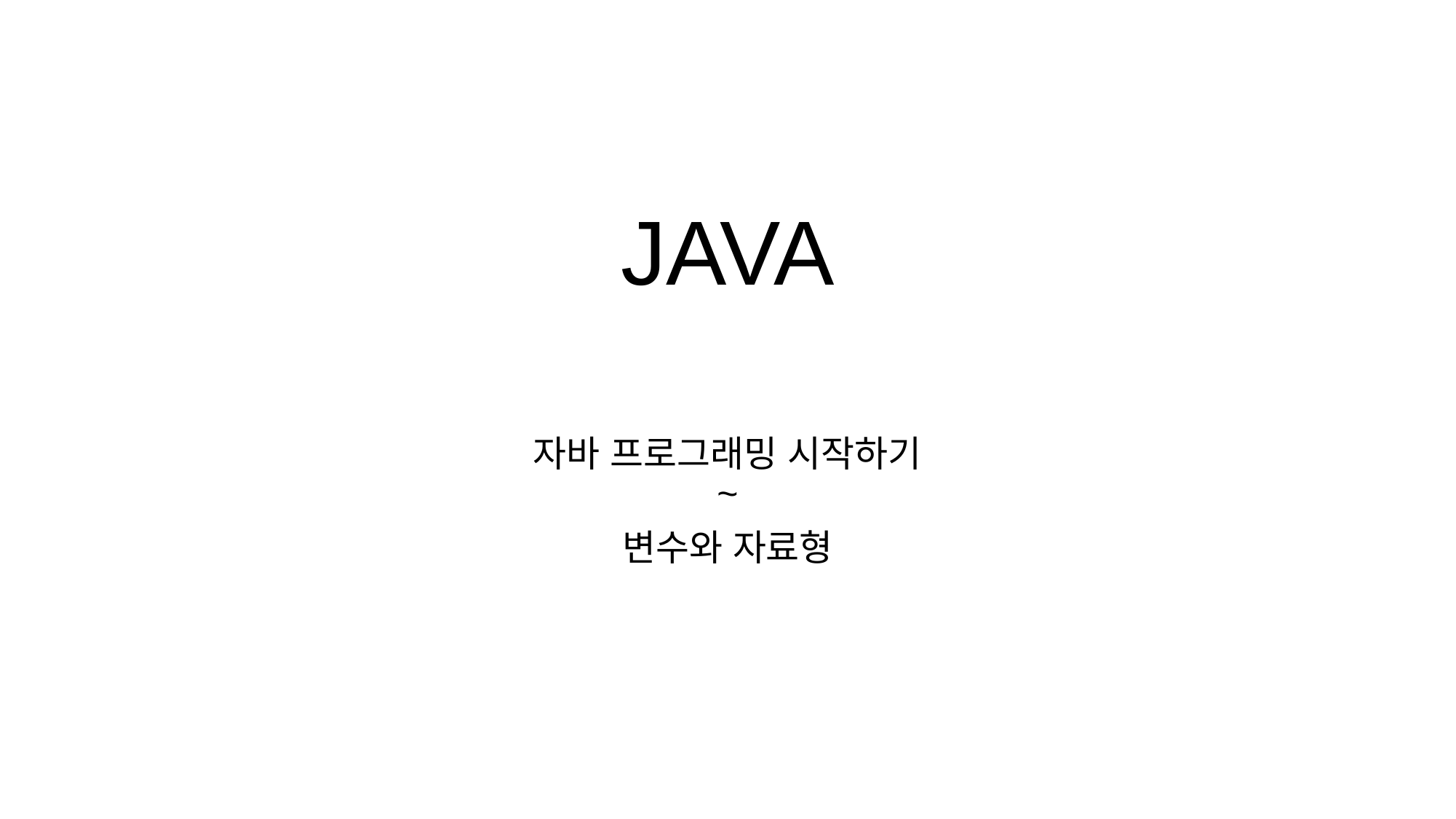

# JAVA
자바 프로그래밍 시작하기
~
변수와 자료형